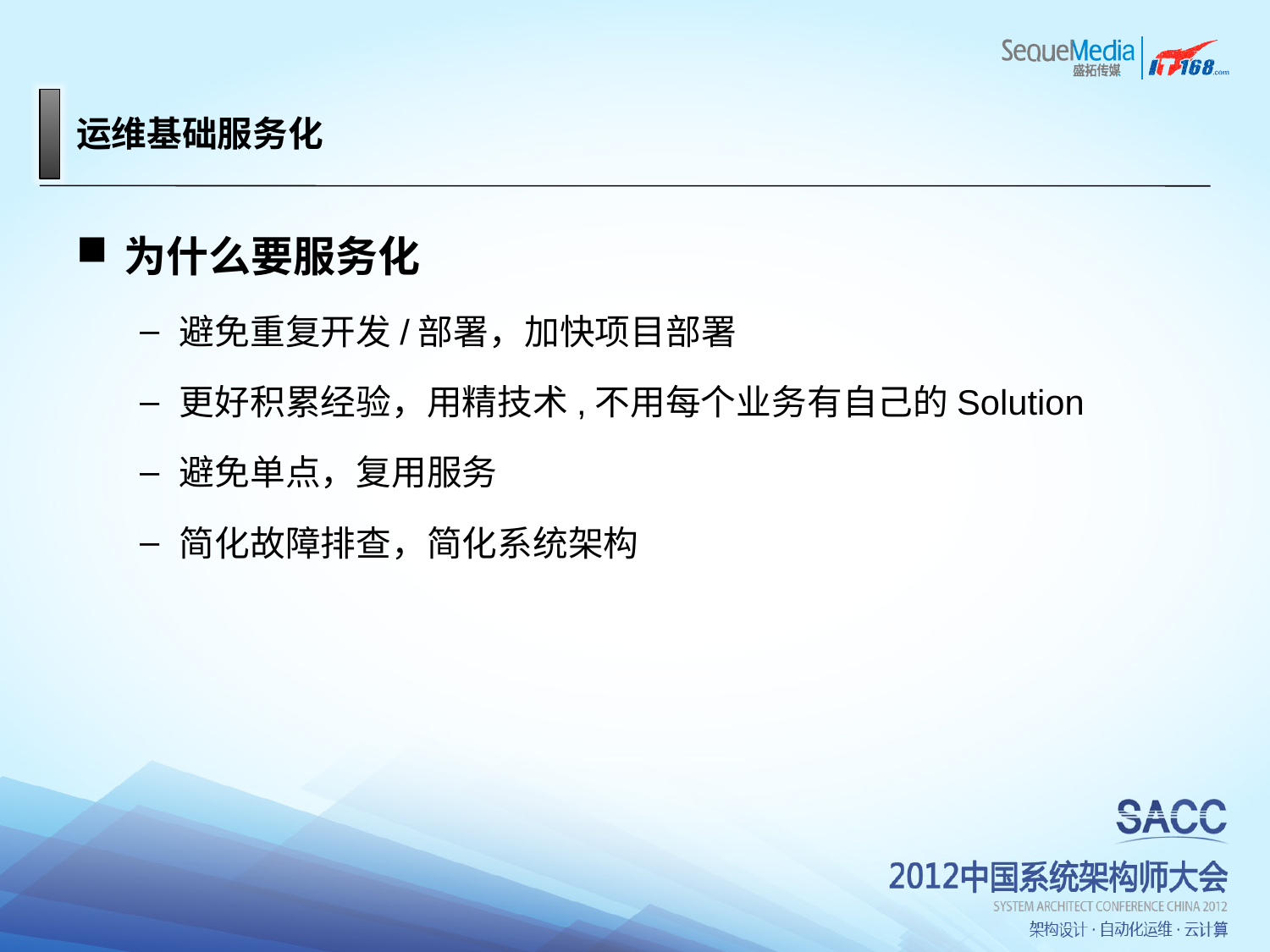

# 运维基础服务化
为什么要服务化
避免重复开发/部署，加快项目部署
更好积累经验，用精技术,不用每个业务有自己的Solution
避免单点，复用服务
简化故障排查，简化系统架构